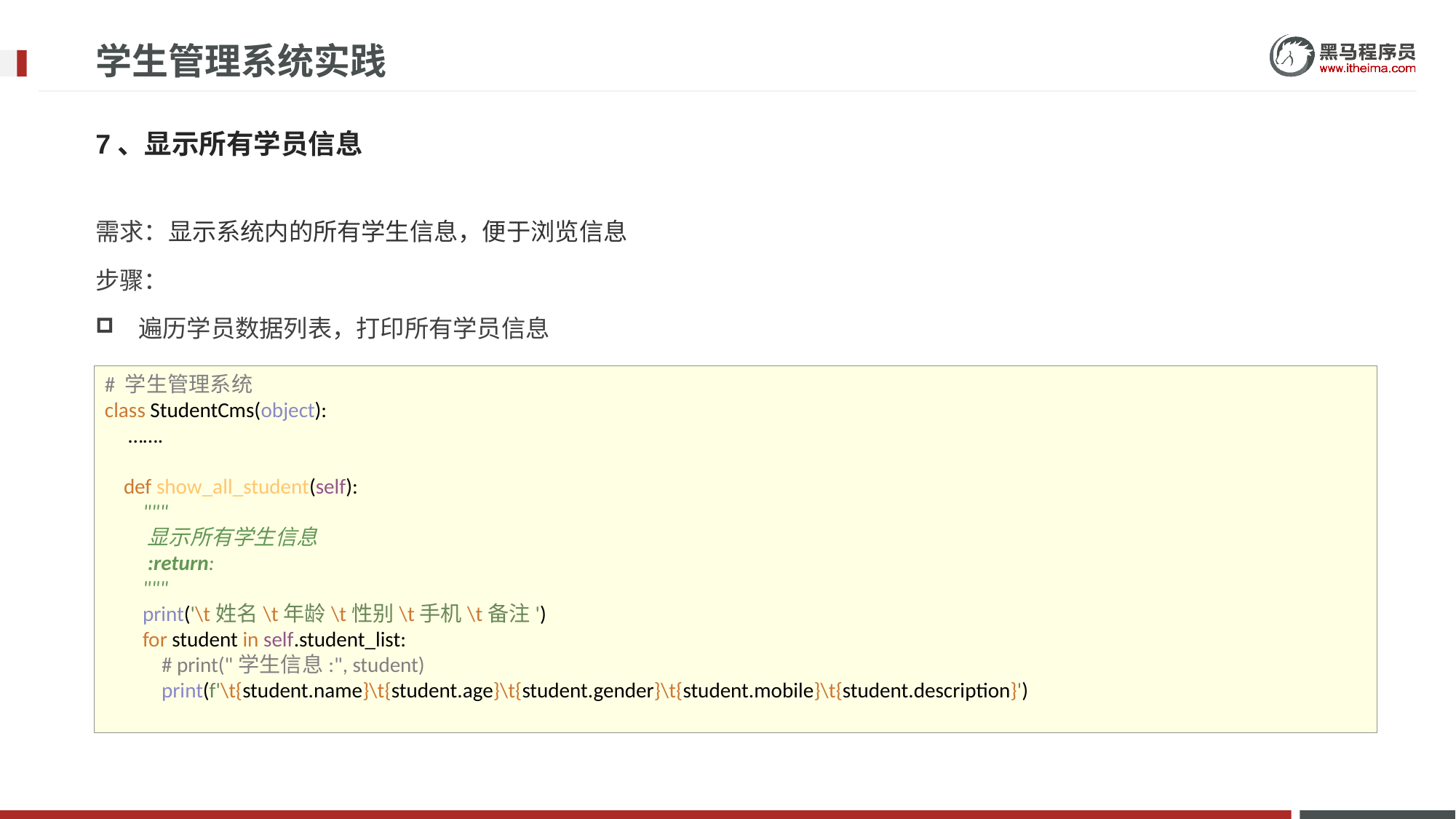

# 学生管理系统实践
7、显示所有学员信息
需求：显示系统内的所有学生信息，便于浏览信息
步骤：
遍历学员数据列表，打印所有学员信息
# 学生管理系统 class StudentCms(object): ……. def show_all_student(self): """ 显示所有学生信息 :return: """ print('\t姓名\t年龄\t性别\t手机\t备注') for student in self.student_list: # print("学生信息:", student) print(f'\t{student.name}\t{student.age}\t{student.gender}\t{student.mobile}\t{student.description}')